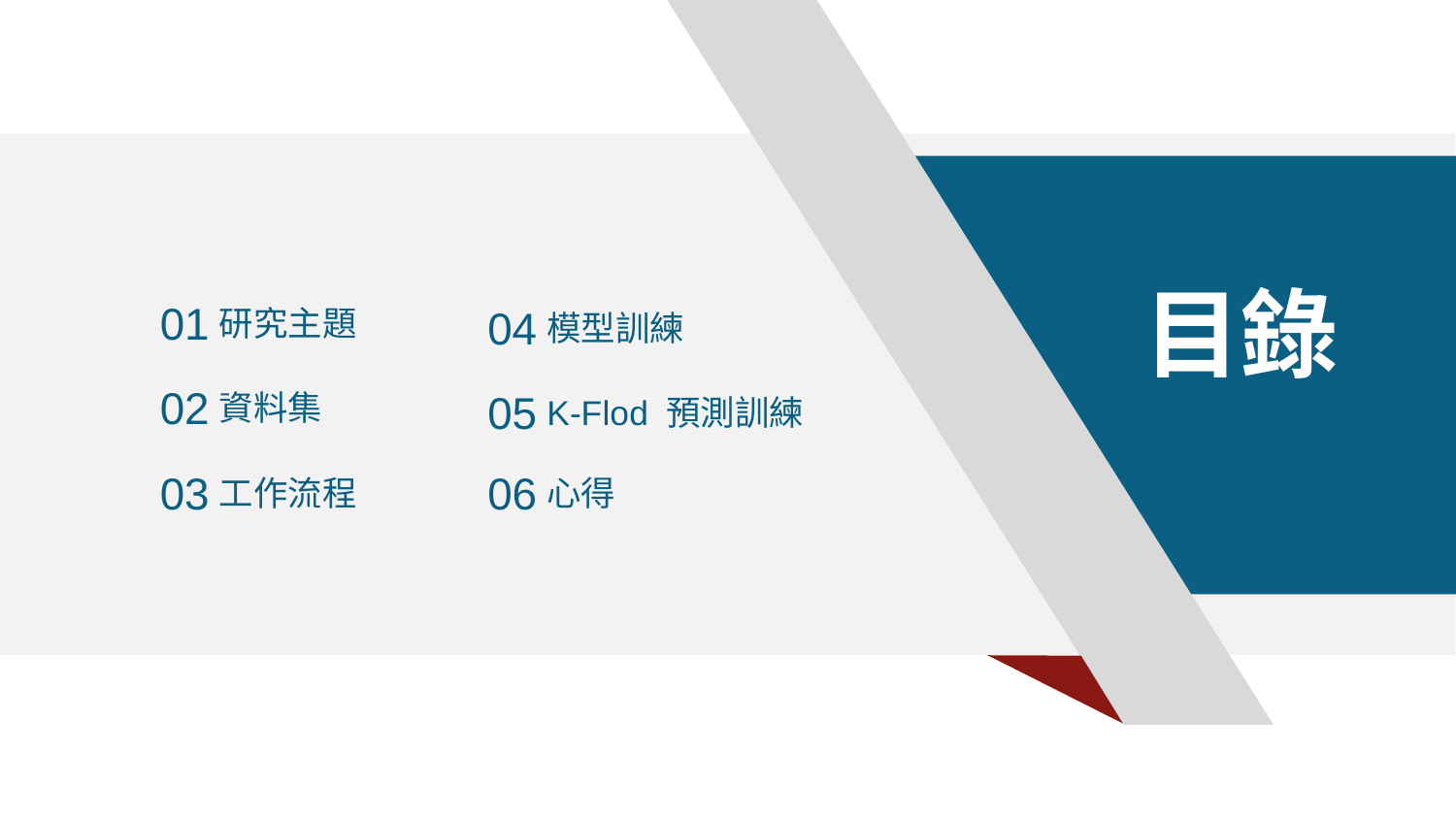

目錄
01
研究主題
04
模型訓練
02
資料集
05
K-Flod 預測訓練
06
心得
03
工作流程